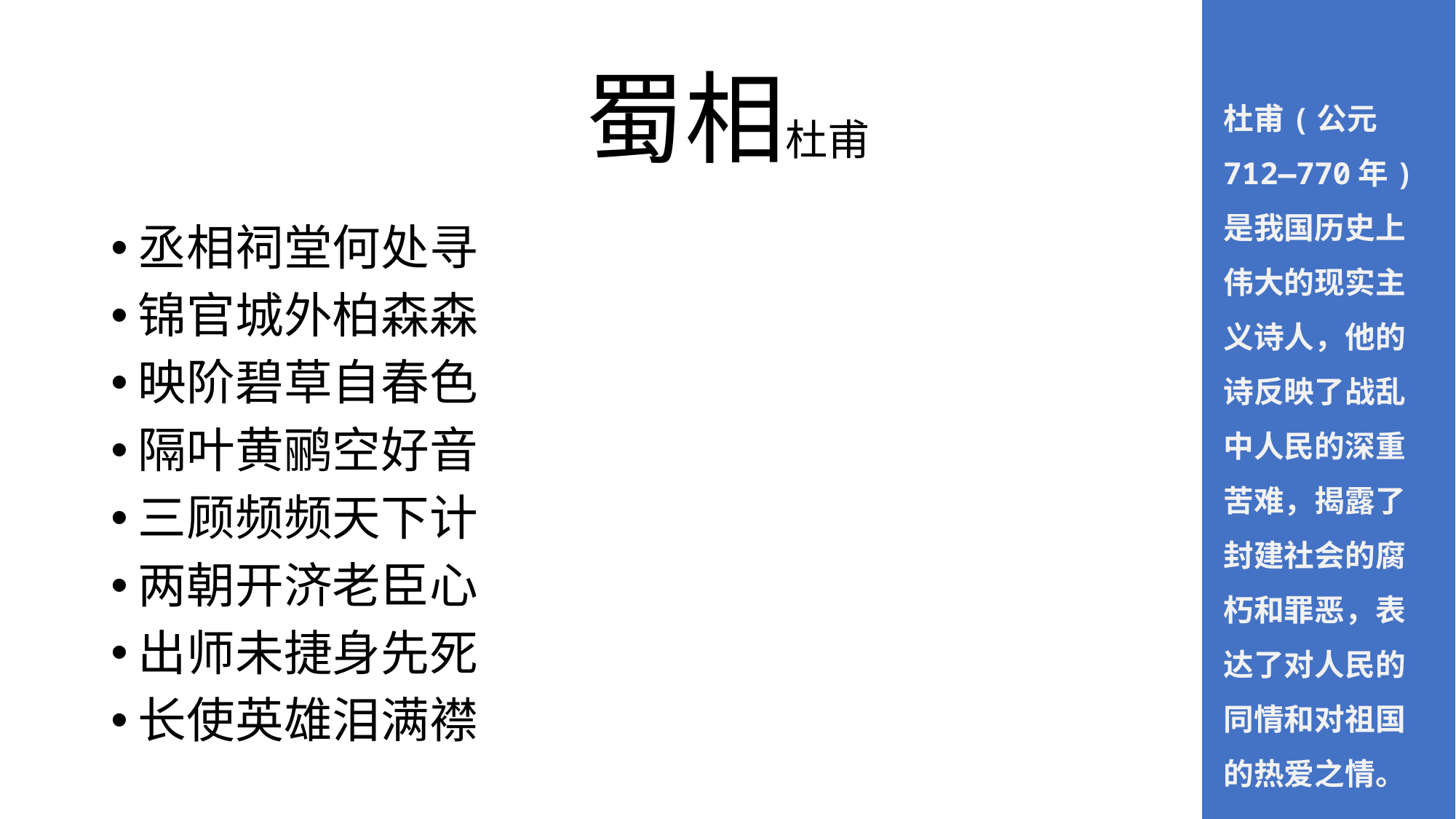

杜甫(公元712—770年)是我国历史上伟大的现实主义诗人，他的诗反映了战乱中人民的深重苦难，揭露了封建社会的腐朽和罪恶，表达了对人民的同情和对祖国的热爱之情。
# 蜀相杜甫
丞相祠堂何处寻
锦官城外柏森森
映阶碧草自春色
隔叶黄鹂空好音
三顾频频天下计
两朝开济老臣心
出师未捷身先死
长使英雄泪满襟